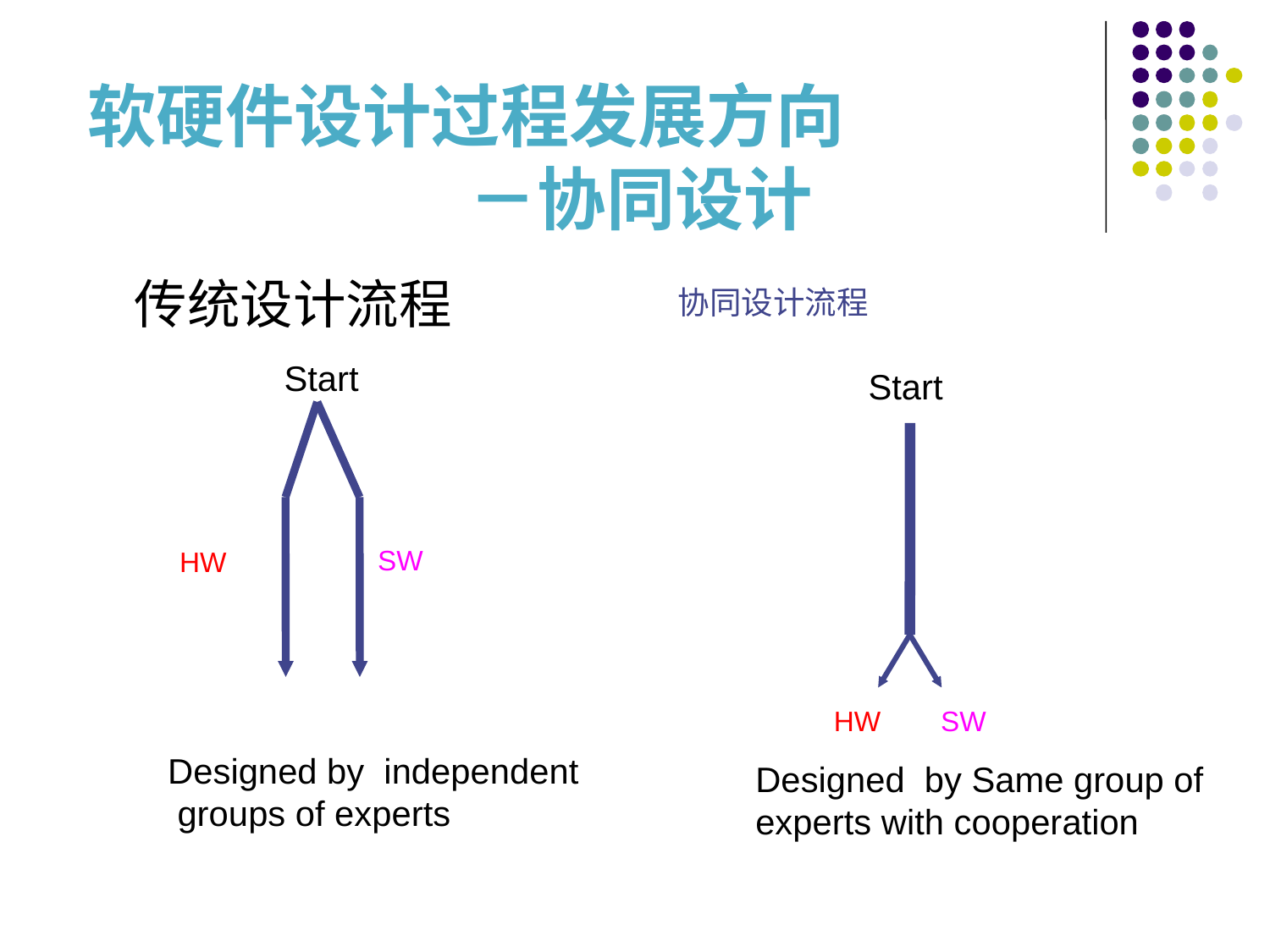

# 软硬件设计过程发展方向 －协同设计
传统设计流程

  协同设计流程
Start
Start

SW
HW

 HW
SW
Designed by  independent
 groups of experts
Designed  by Same group of
experts with cooperation